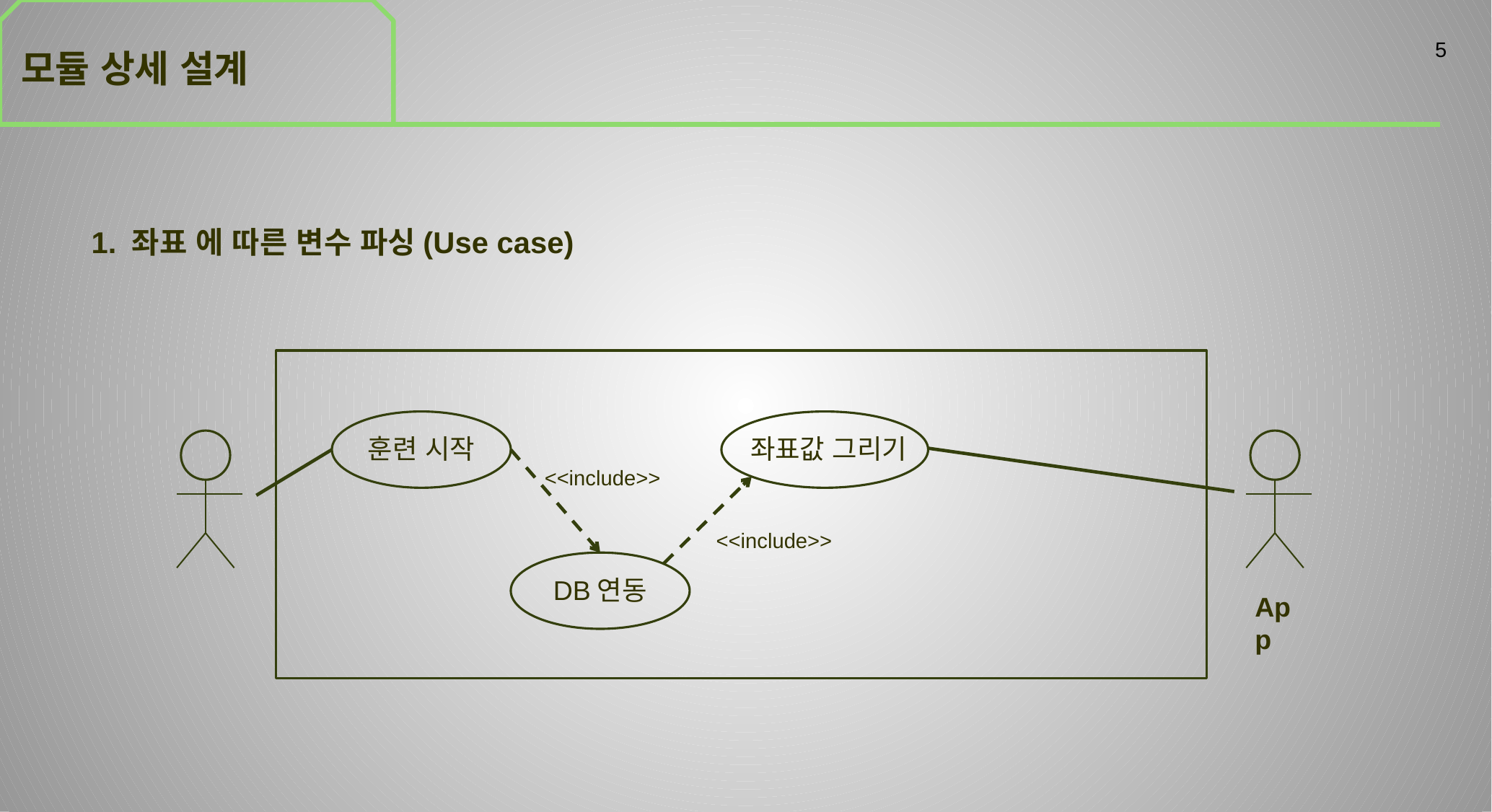

모듈 상세 설계
5
 1. 좌표 에 따른 변수 파싱(Use case)

훈련 시작
좌표값 그리기

<<include>>
<<include>>

DB연동
App